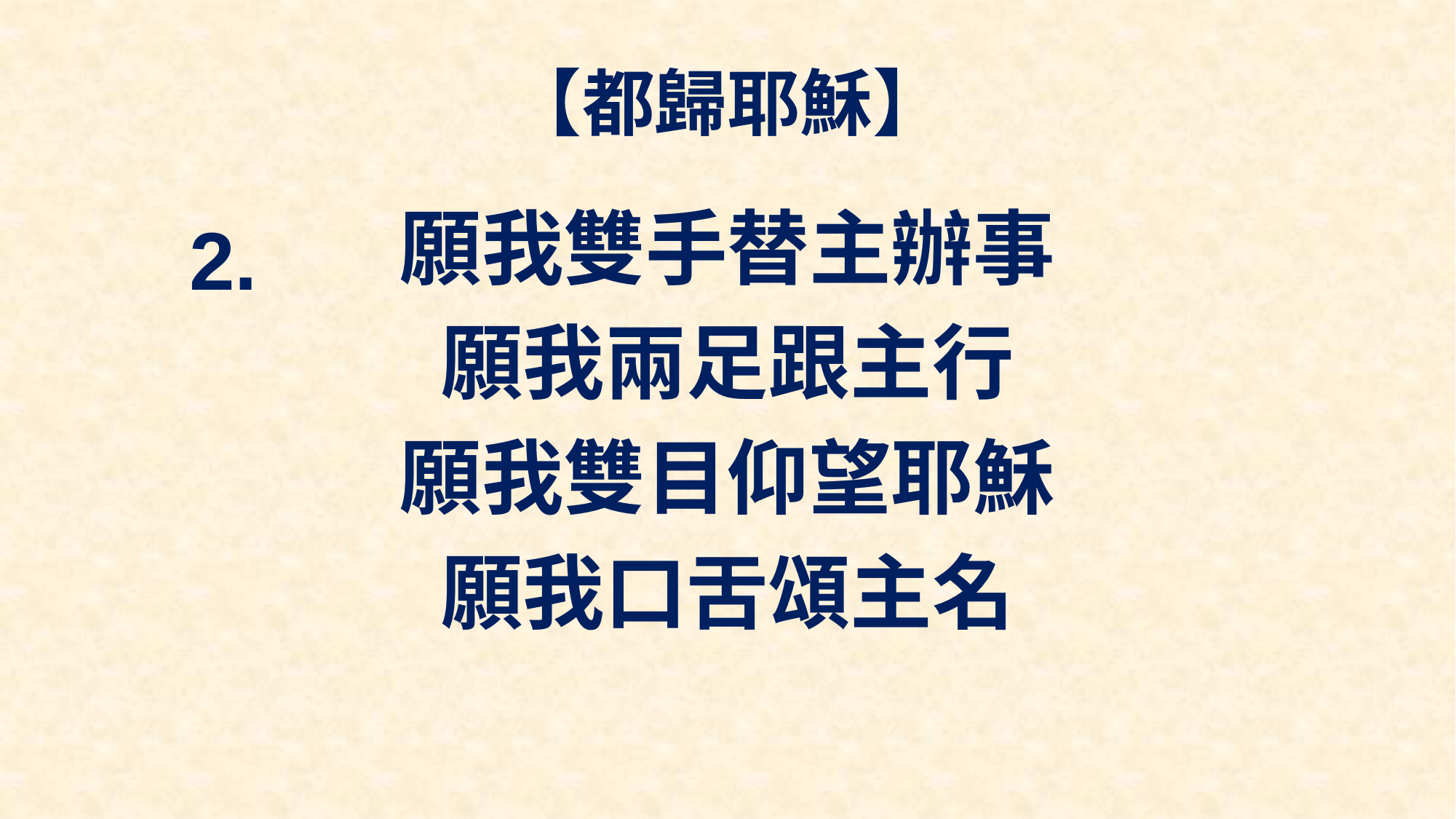

# 【都歸耶穌】
願我雙手替主辦事
願我兩足跟主行
願我雙目仰望耶穌
願我口舌頌主名
2.